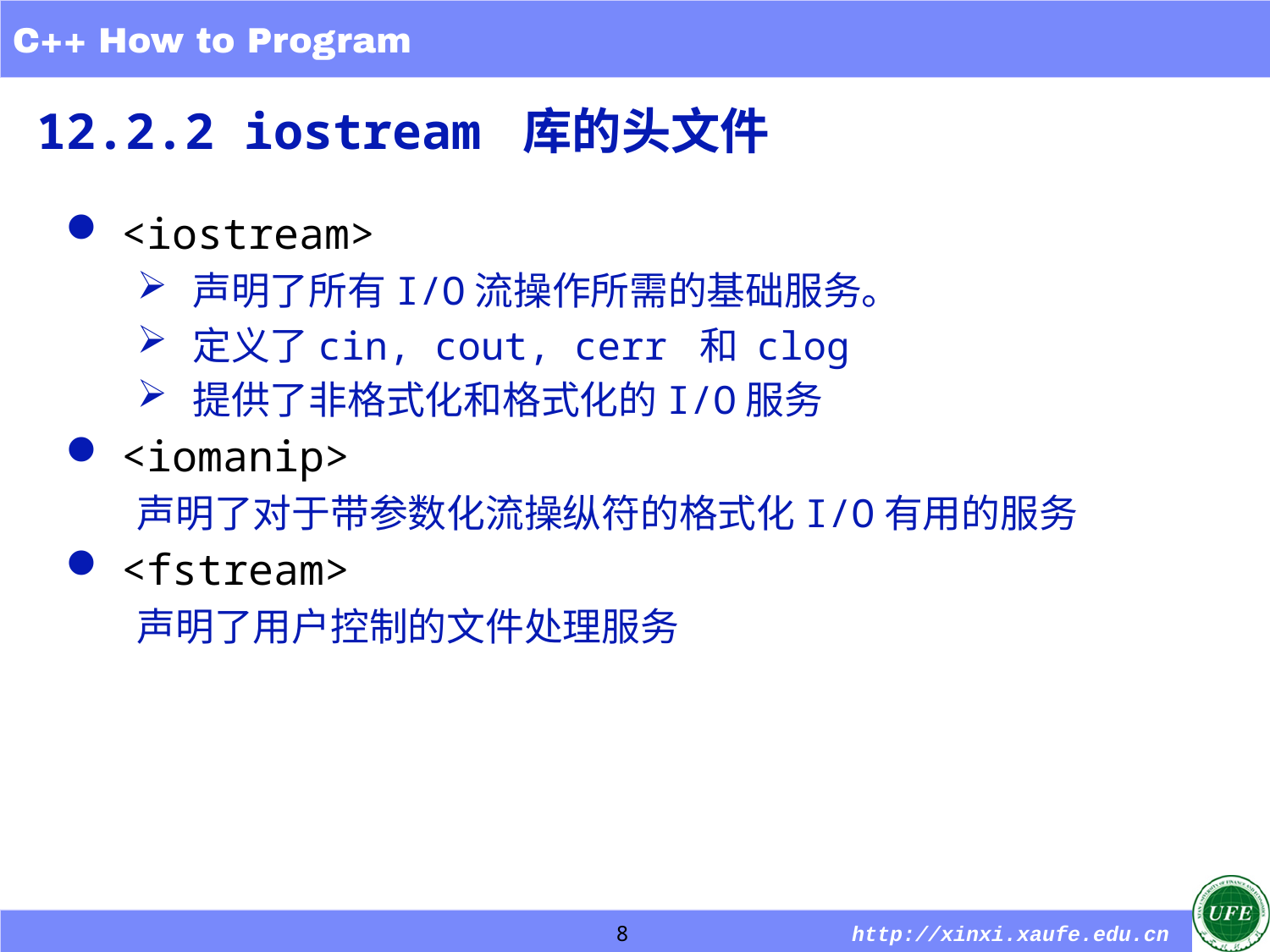

# 12.2.2 iostream 库的头文件
<iostream>
声明了所有I/O流操作所需的基础服务。
定义了cin, cout, cerr 和 clog
提供了非格式化和格式化的I/O服务
<iomanip>
声明了对于带参数化流操纵符的格式化I/O有用的服务
<fstream>
声明了用户控制的文件处理服务
8